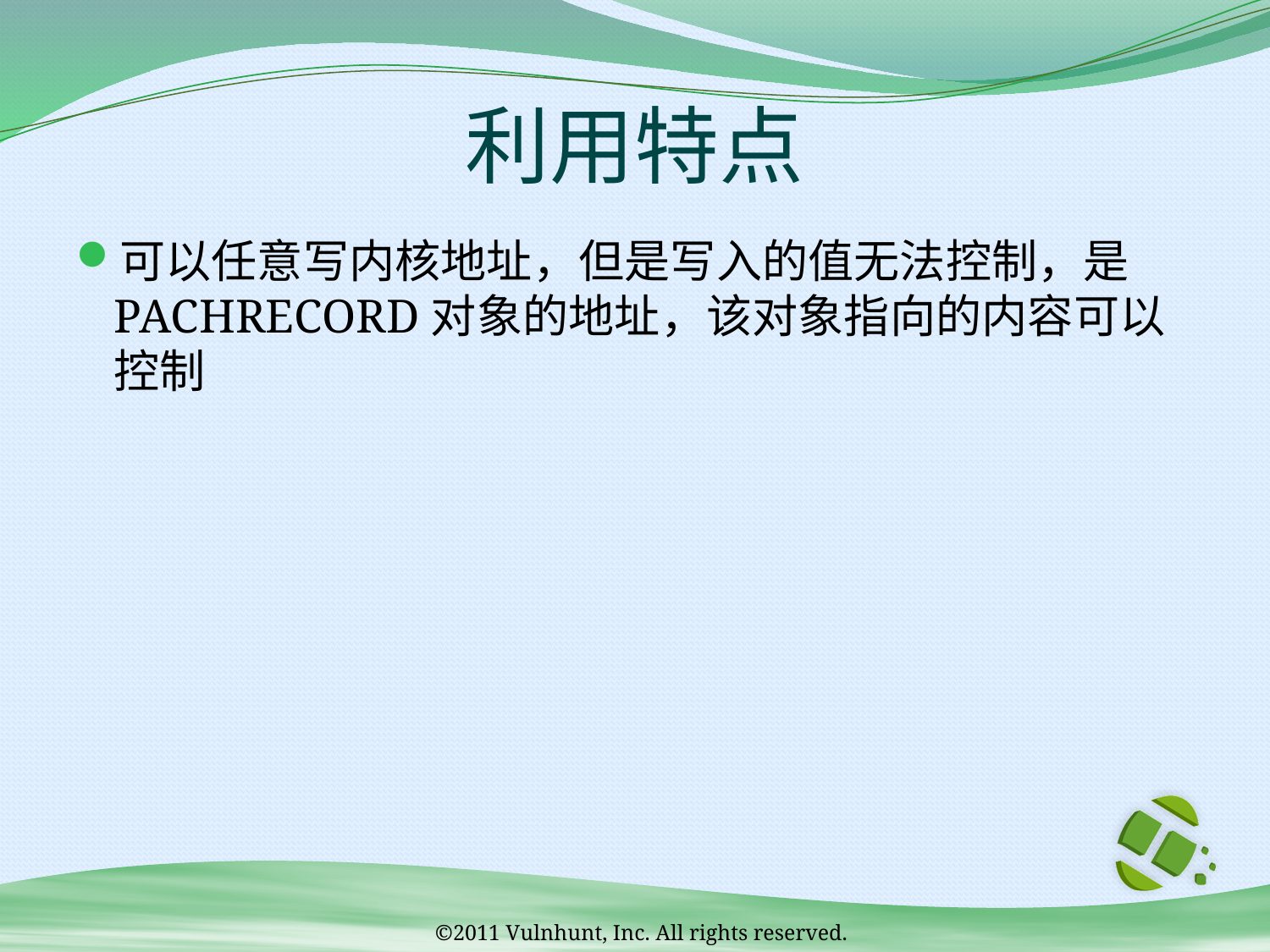

# 利用特点
可以任意写内核地址，但是写入的值无法控制，是PACHRECORD对象的地址，该对象指向的内容可以控制